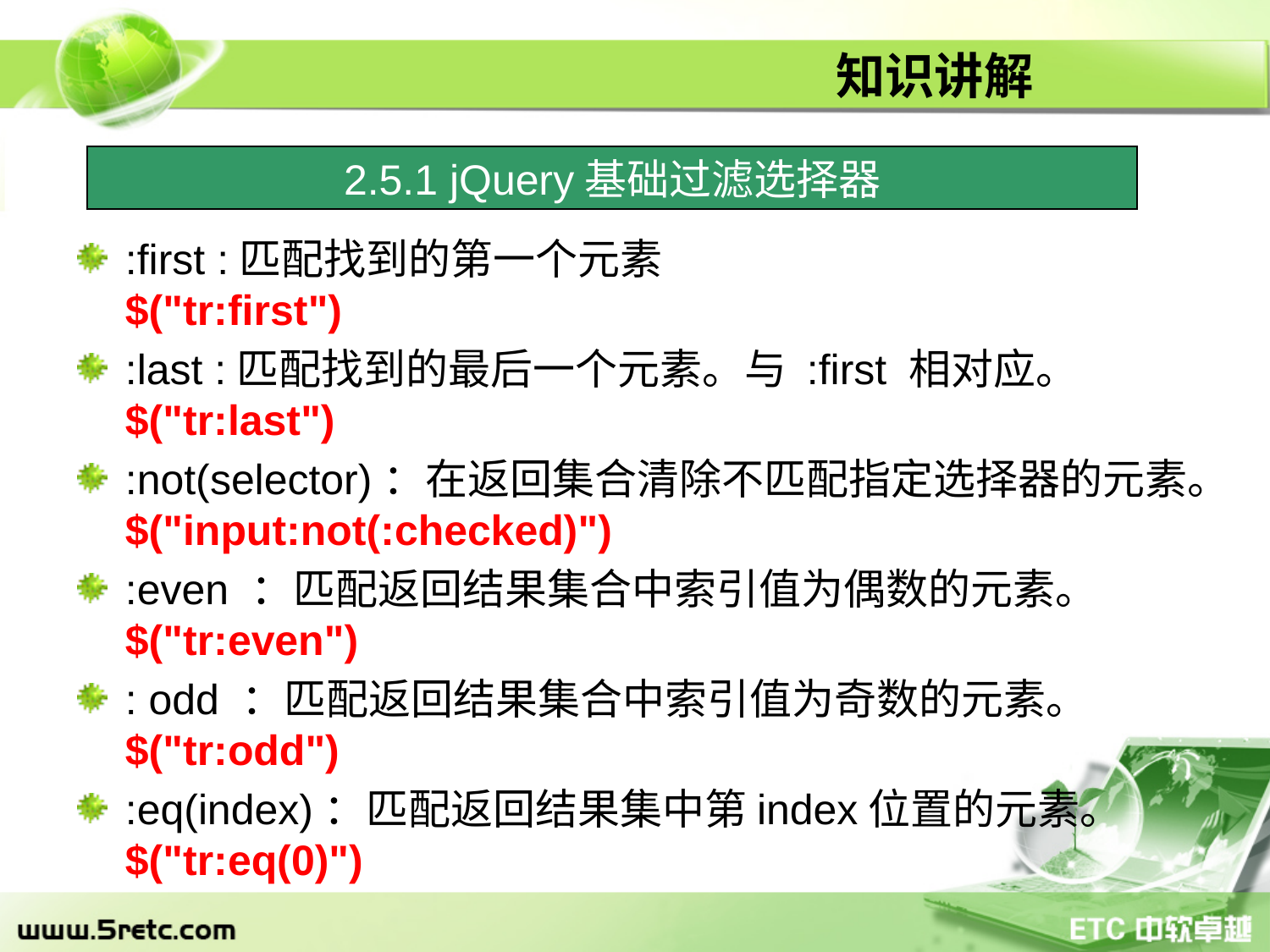

# 知识讲解
2.5.1 jQuery基础过滤选择器
:first :匹配找到的第一个元素
$("tr:first")
:last :匹配找到的最后一个元素。与 :first 相对应。
$("tr:last")
:not(selector)：在返回集合清除不匹配指定选择器的元素。
$("input:not(:checked)")
:even ：匹配返回结果集合中索引值为偶数的元素。
$("tr:even")
: odd ：匹配返回结果集合中索引值为奇数的元素。
$("tr:odd")
:eq(index)：匹配返回结果集中第index位置的元素。
$("tr:eq(0)")